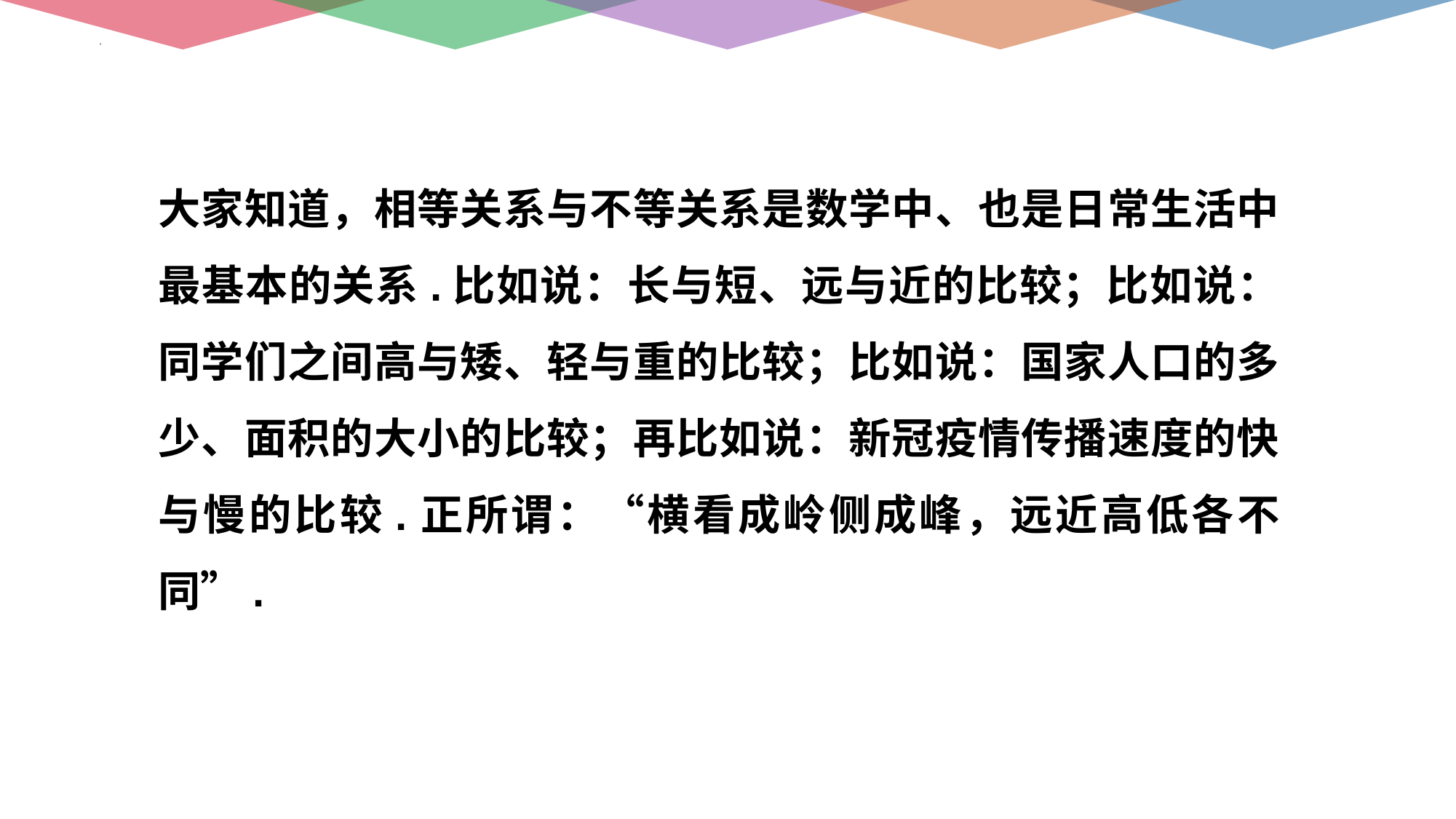

大家知道，相等关系与不等关系是数学中、也是日常生活中最基本的关系.比如说：长与短、远与近的比较；比如说：同学们之间高与矮、轻与重的比较；比如说：国家人口的多少、面积的大小的比较；再比如说：新冠疫情传播速度的快与慢的比较.正所谓：“横看成岭侧成峰，远近高低各不同”.